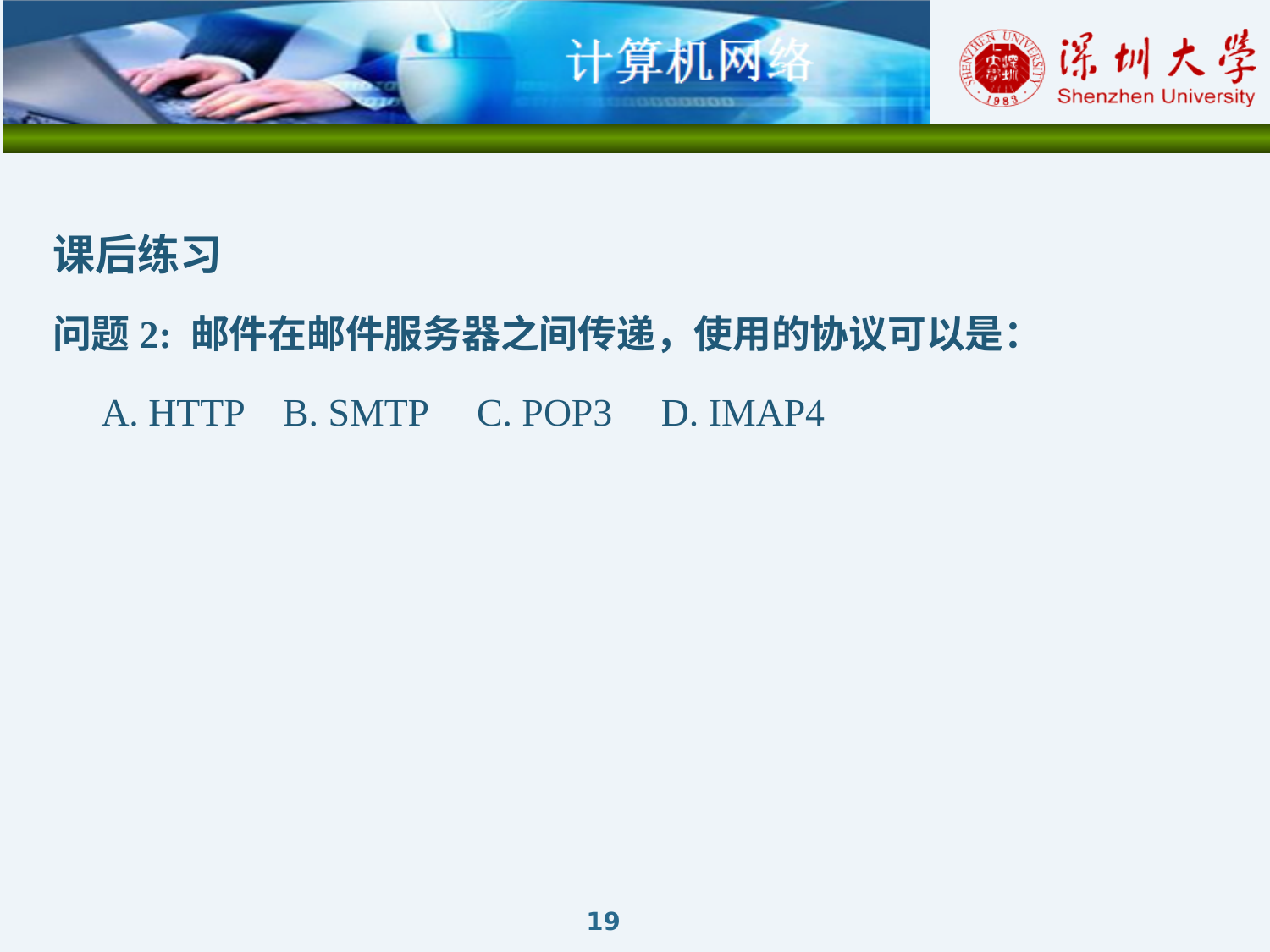

课后练习
问题2: 邮件在邮件服务器之间传递，使用的协议可以是：
     A. HTTP    B. SMTP     C. POP3     D. IMAP4
19